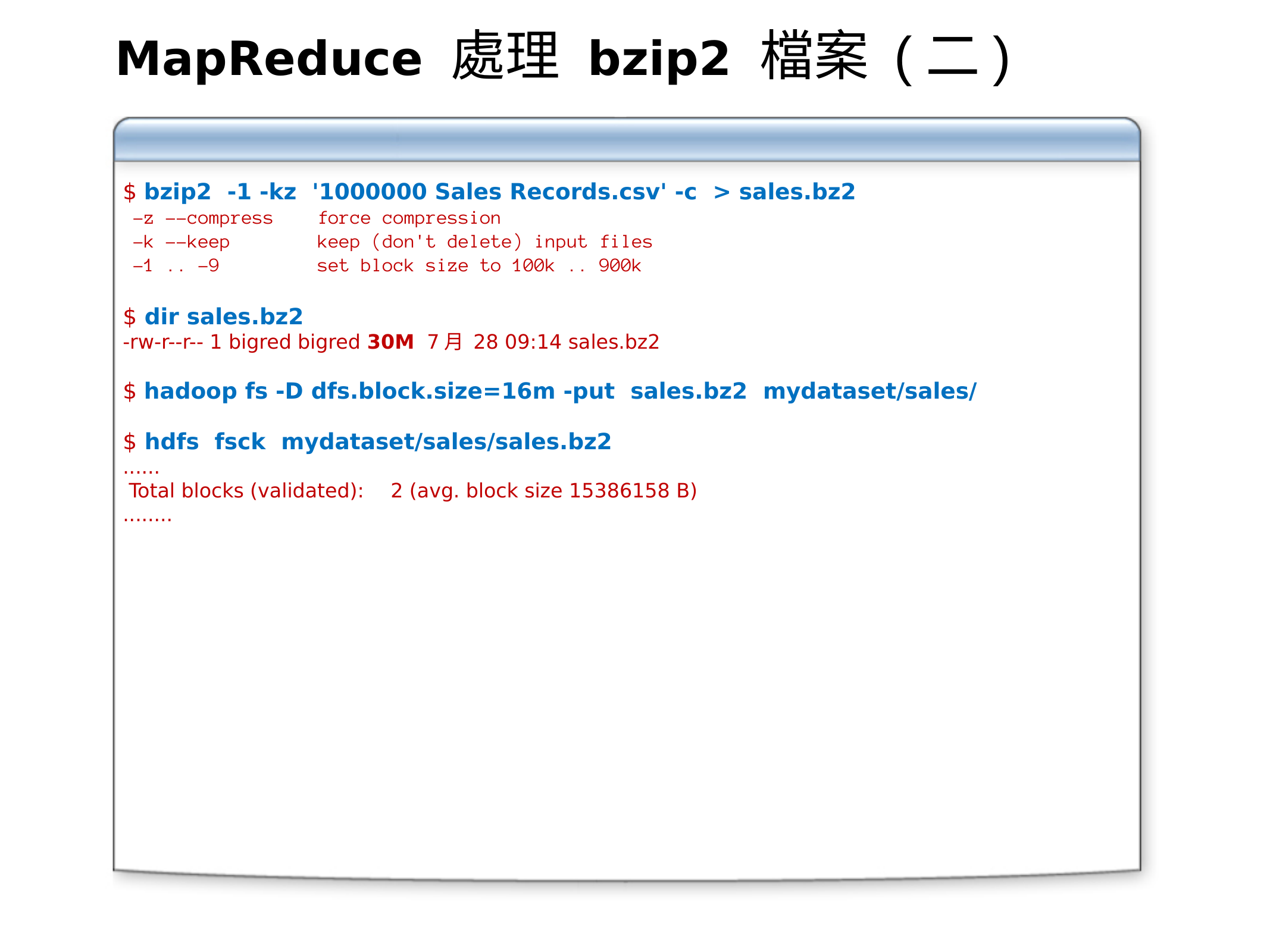

MapReduce 處理 bzip2 檔案 (二)
$ bzip2  -1 -kz  '1000000 Sales Records.csv' -c  > sales.bz2
 -z --compress    force compression
 -k --keep        keep (don't delete) input files
 -1 .. -9         set block size to 100k .. 900k

$ dir sales.bz2
-rw-r--r-- 1 bigred bigred 30M  7月 28 09:14 sales.bz2

$ hadoop fs -D dfs.block.size=16m -put  sales.bz2  mydataset/sales/

$ hdfs  fsck  mydataset/sales/sales.bz2
......
 Total blocks (validated):	2 (avg. block size 15386158 B)
........